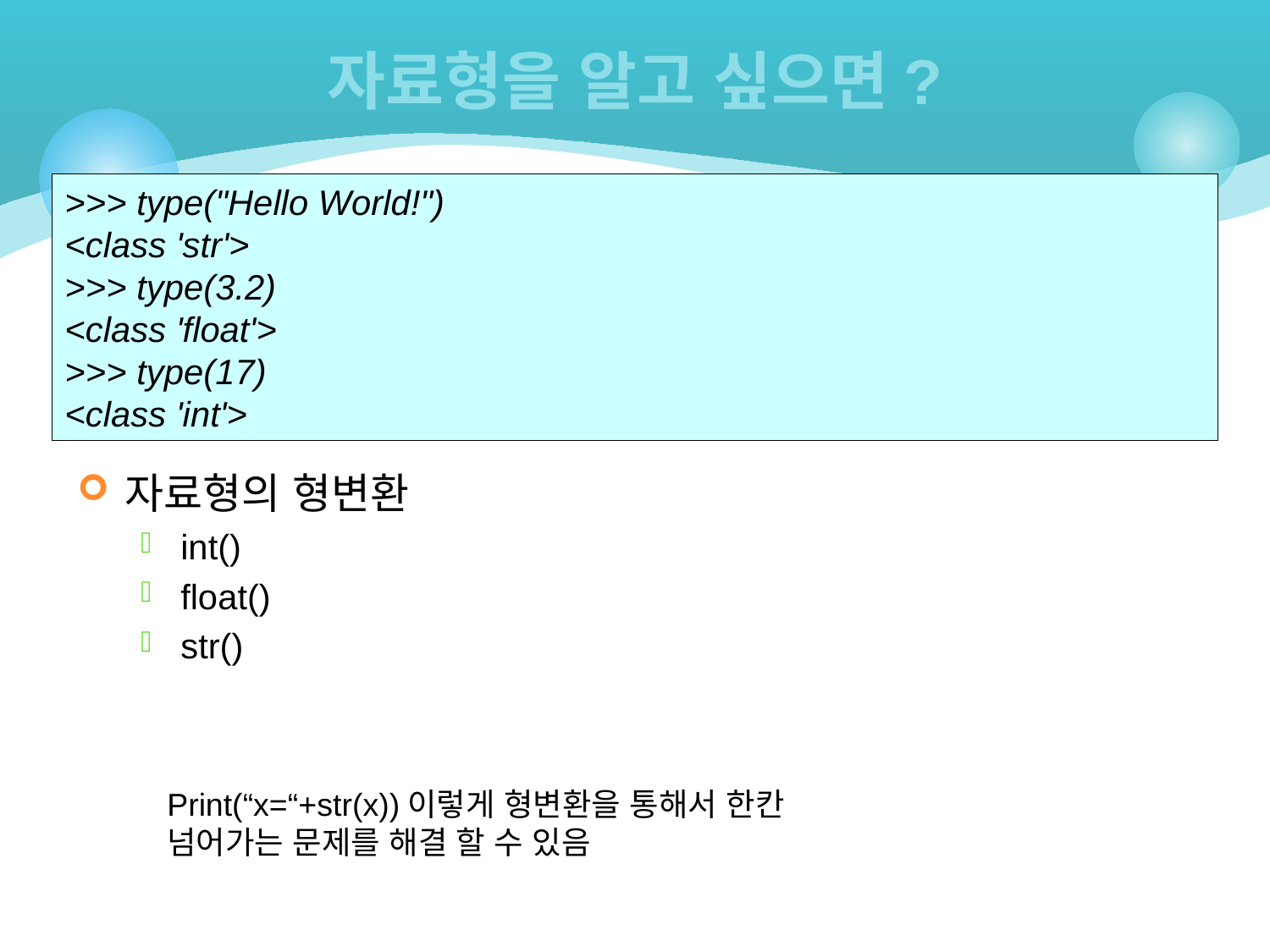

# 자료형을 알고 싶으면?
>>> type("Hello World!")
<class 'str'>
>>> type(3.2)
<class 'float'>
>>> type(17)
<class 'int'>
자료형의 형변환
int()
float()
str()
Print(“x=“+str(x))이렇게 형변환을 통해서 한칸 넘어가는 문제를 해결 할 수 있음